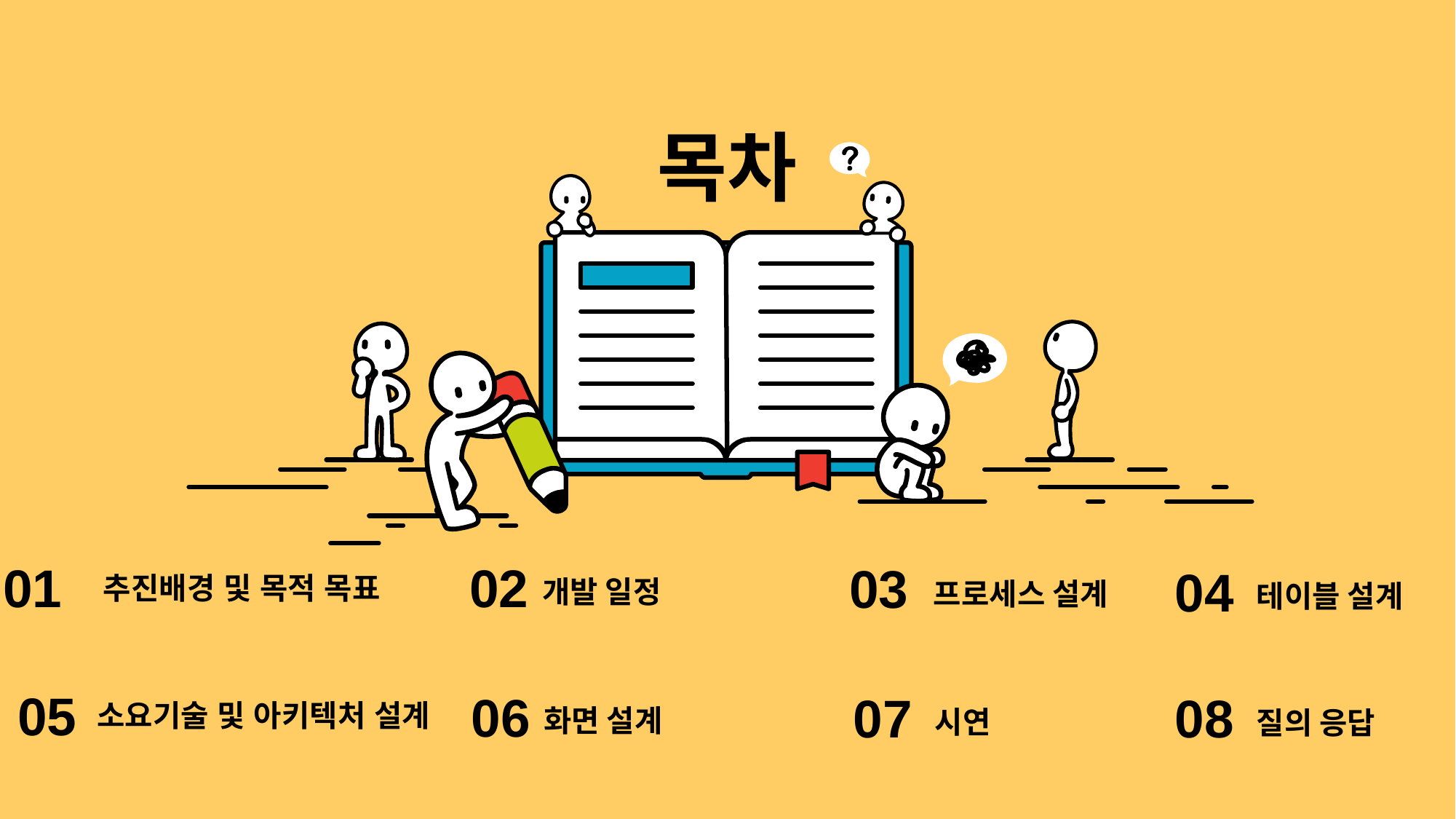

목차
01
02
03
04
# 추진배경 및 목적 목표
개발 일정
프로세스 설계
테이블 설계
05
06
07
08
 소요기술 및 아키텍처 설계
화면 설계
시연
질의 응답